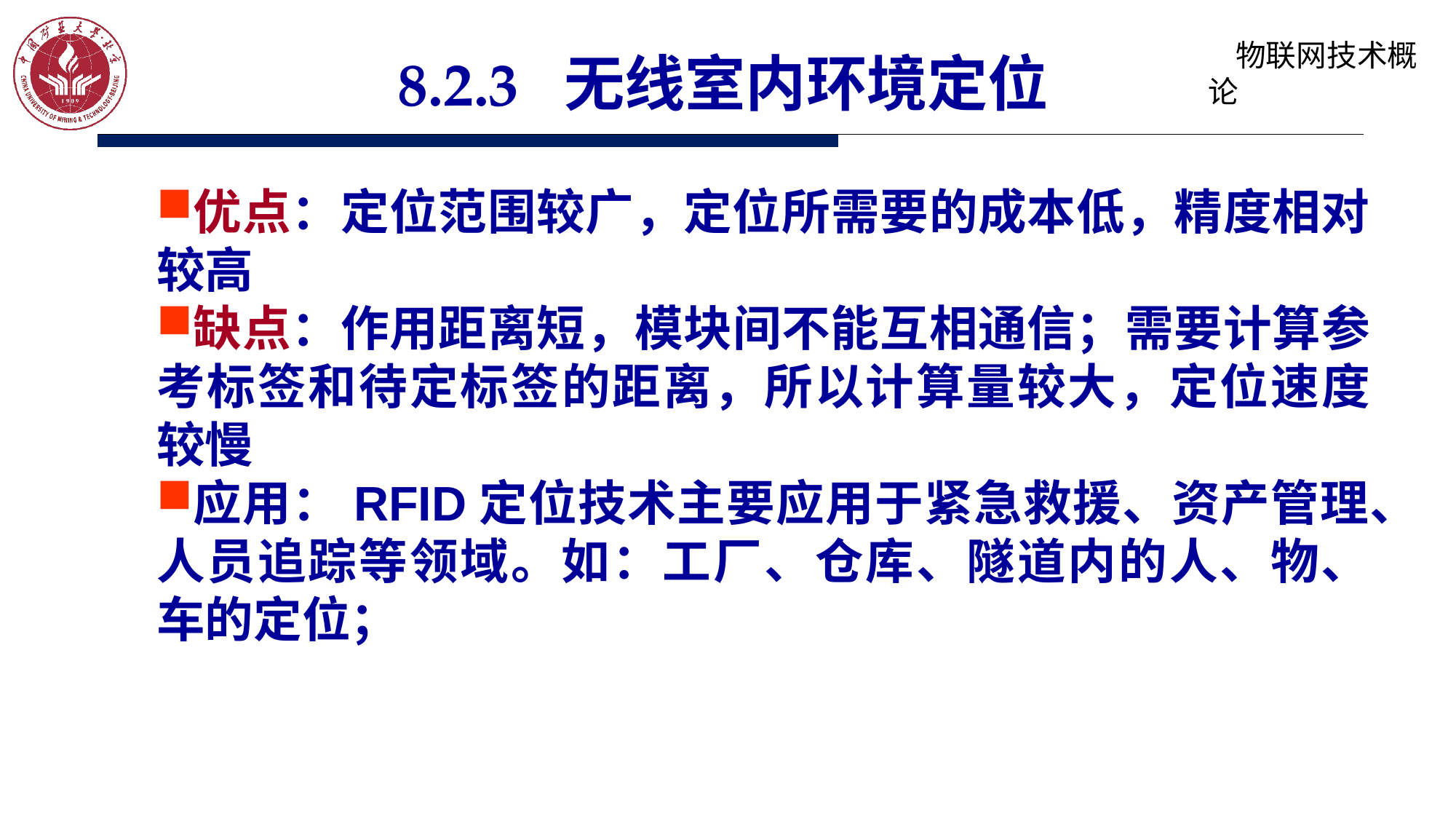

# 8.2.3  无线室内环境定位
优点：定位范围较广，定位所需要的成本低，精度相对较高
缺点：作用距离短，模块间不能互相通信；需要计算参考标签和待定标签的距离，所以计算量较大，定位速度较慢
应用：RFID定位技术主要应用于紧急救援、资产管理、人员追踪等领域。如：工厂、仓库、隧道内的人、物、车的定位；